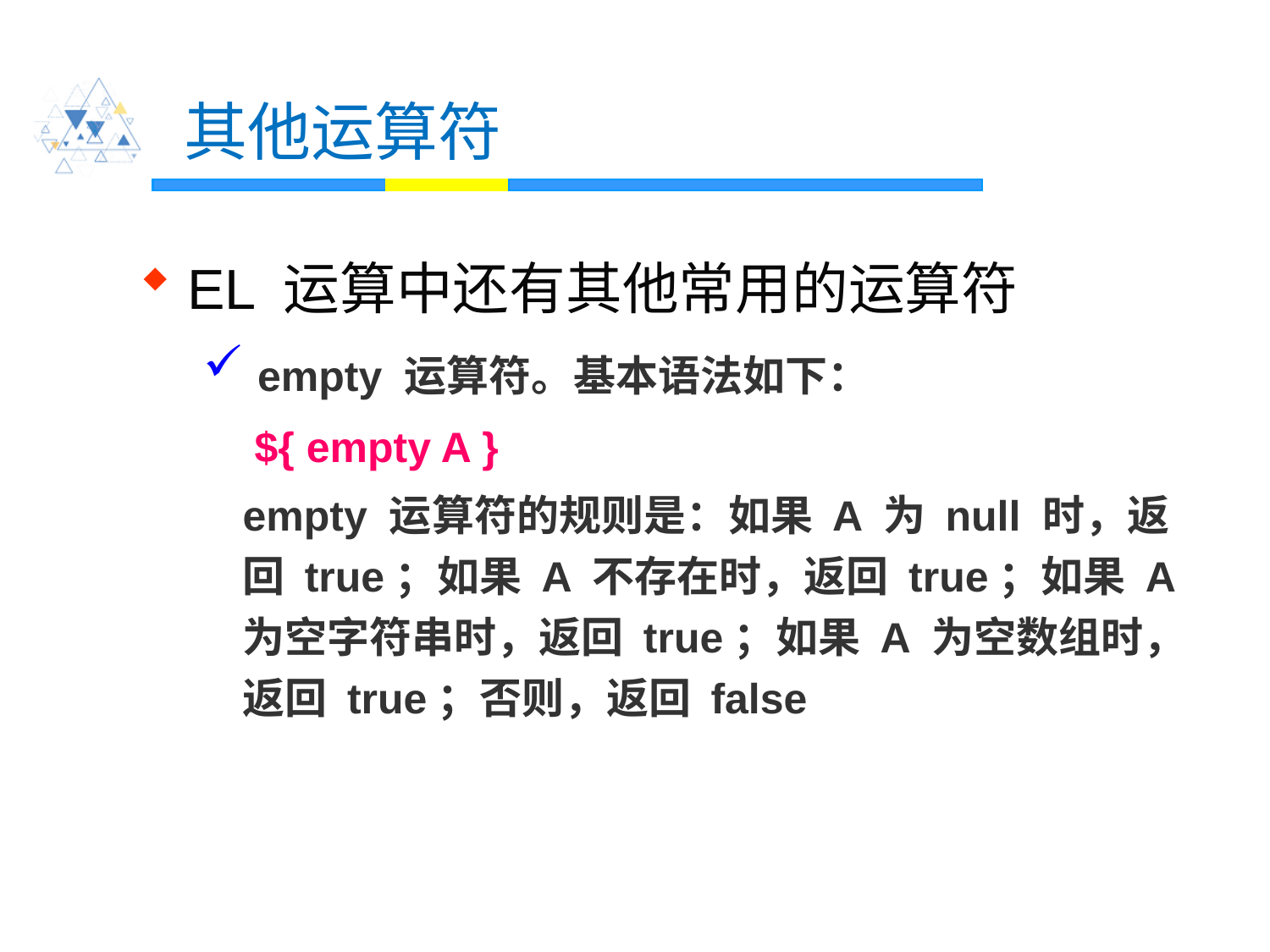

# 其他运算符
EL 运算中还有其他常用的运算符
 empty 运算符。基本语法如下：
	 ${ empty A }
	empty 运算符的规则是：如果 A 为 null 时，返回 true；如果 A 不存在时，返回 true；如果 A 为空字符串时，返回 true；如果 A 为空数组时，返回 true；否则，返回 false